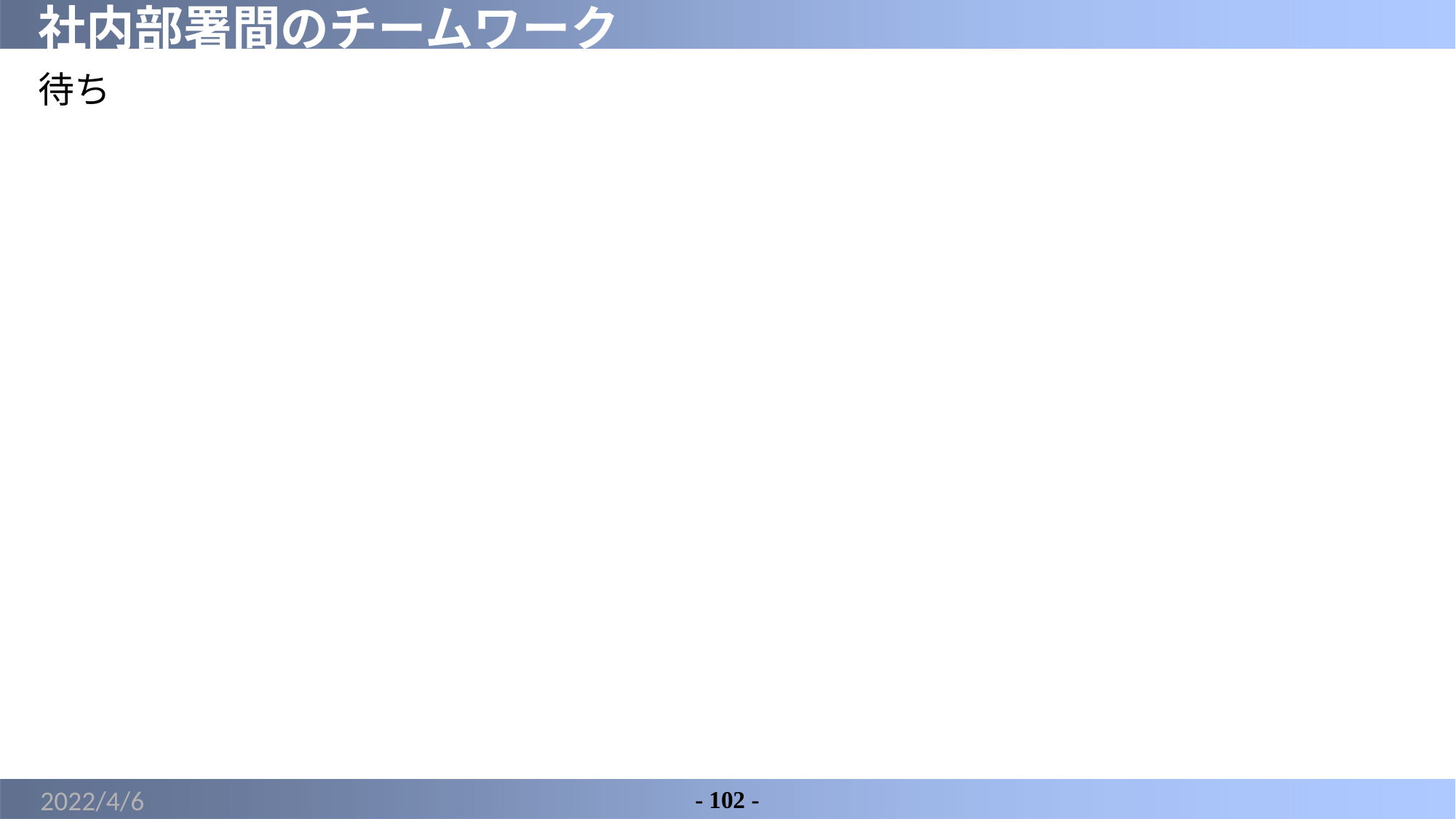

# 社内部署間のチームワーク
待ち
2022/4/6
- 102 -